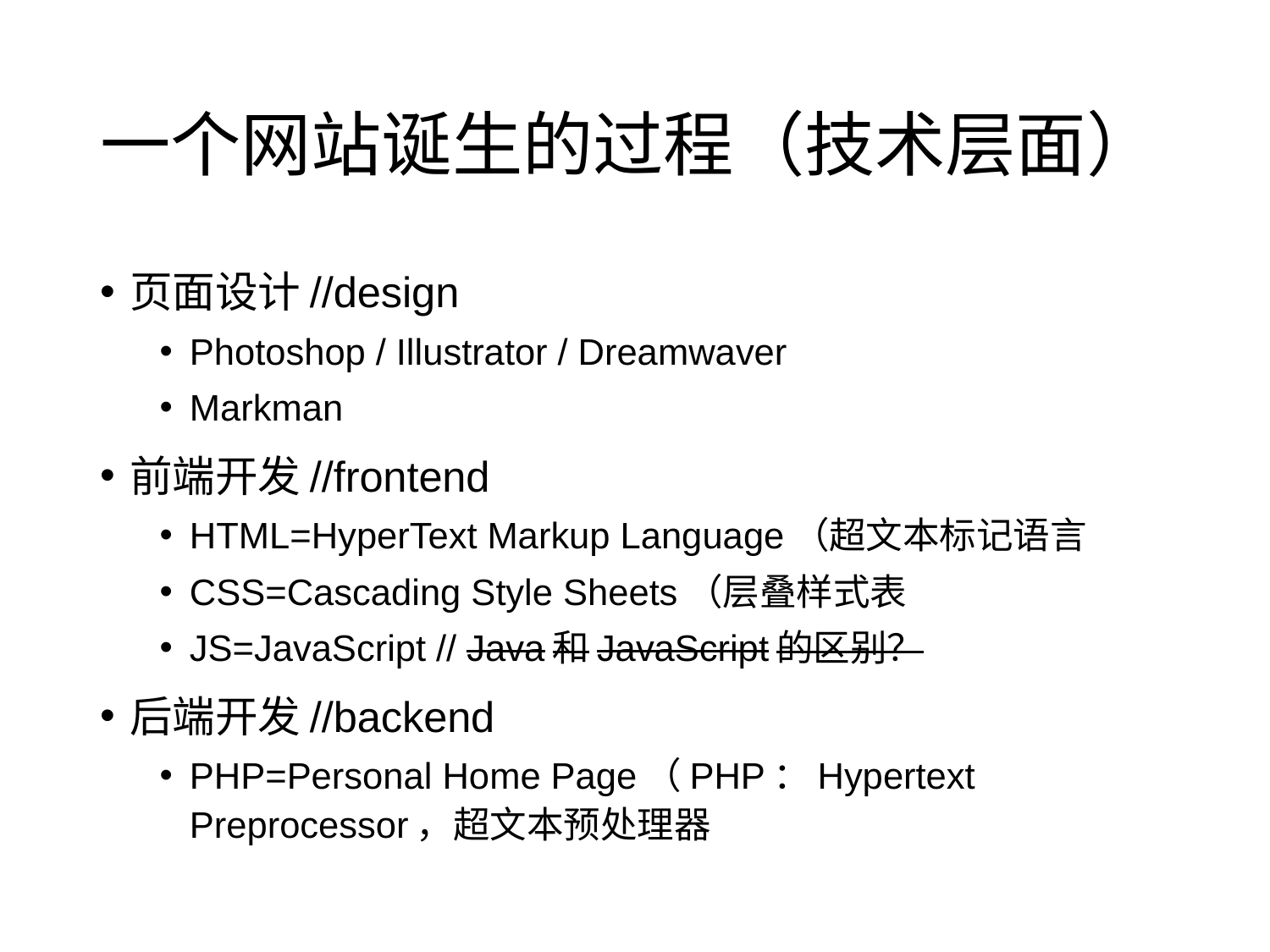

# 一个网站诞生的过程（技术层面）
页面设计//design
Photoshop / Illustrator / Dreamwaver
Markman
前端开发//frontend
HTML=HyperText Markup Language（超文本标记语言
CSS=Cascading Style Sheets（层叠样式表
JS=JavaScript // Java和JavaScript的区别？
后端开发//backend
PHP=Personal Home Page（PHP：Hypertext Preprocessor，超文本预处理器